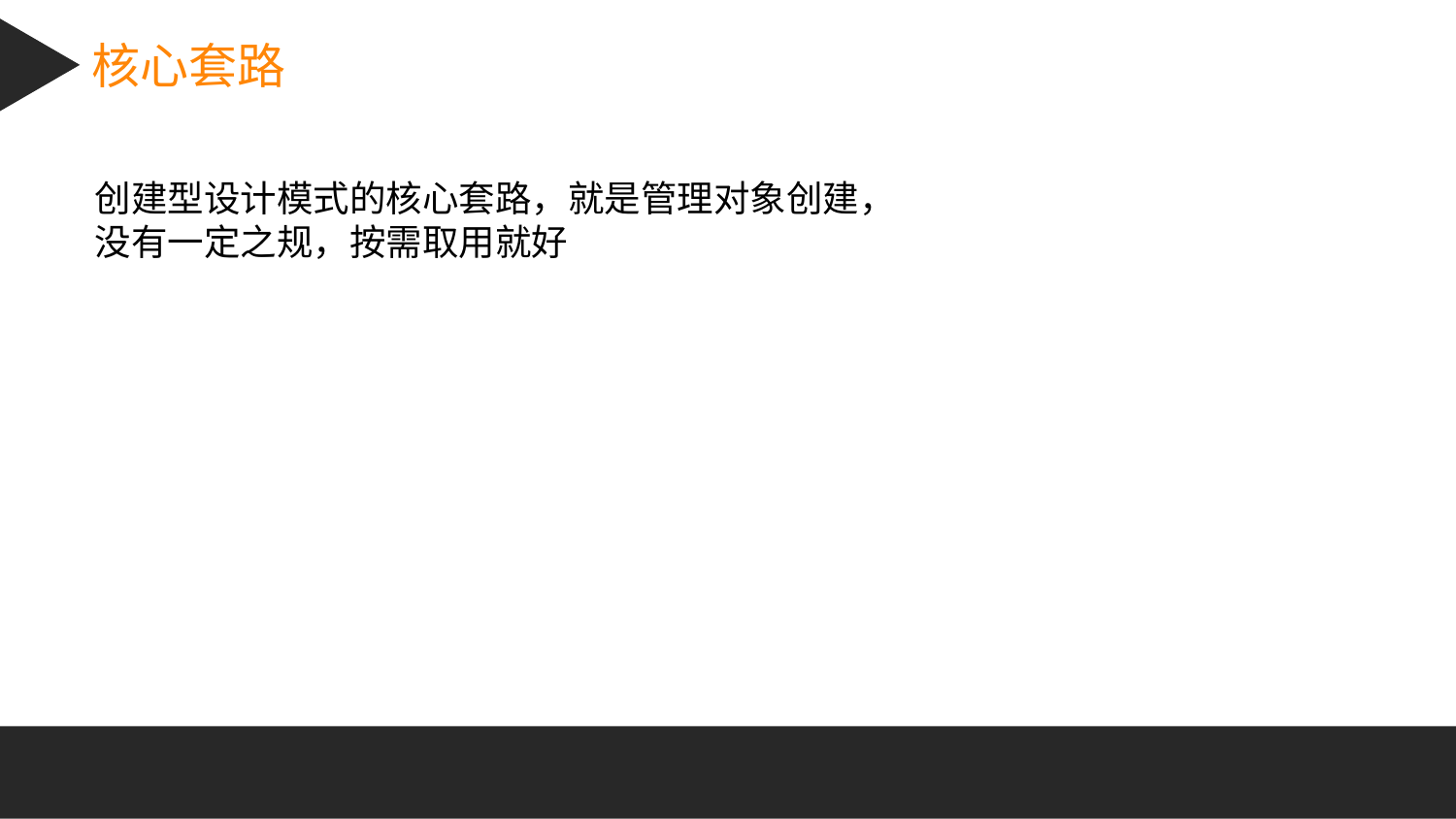

核心套路
创建型设计模式的核心套路，就是管理对象创建，
没有一定之规，按需取用就好